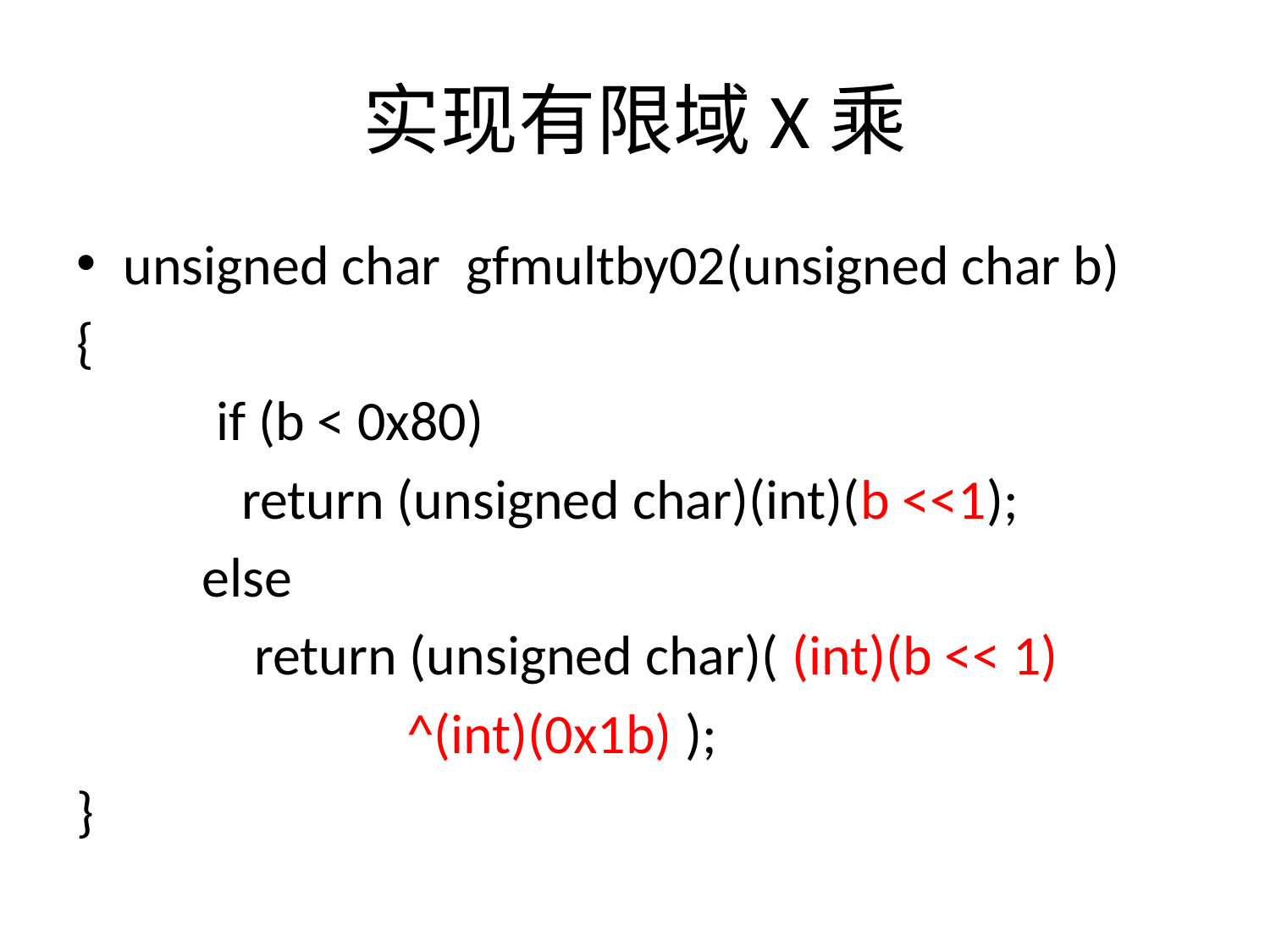

# 实现有限域X乘
unsigned char  gfmultby02(unsigned char b)
{
           if (b < 0x80)
             return (unsigned char)(int)(b <<1);
	else
              return (unsigned char)( (int)(b << 1)
                          ^(int)(0x1b) );
}